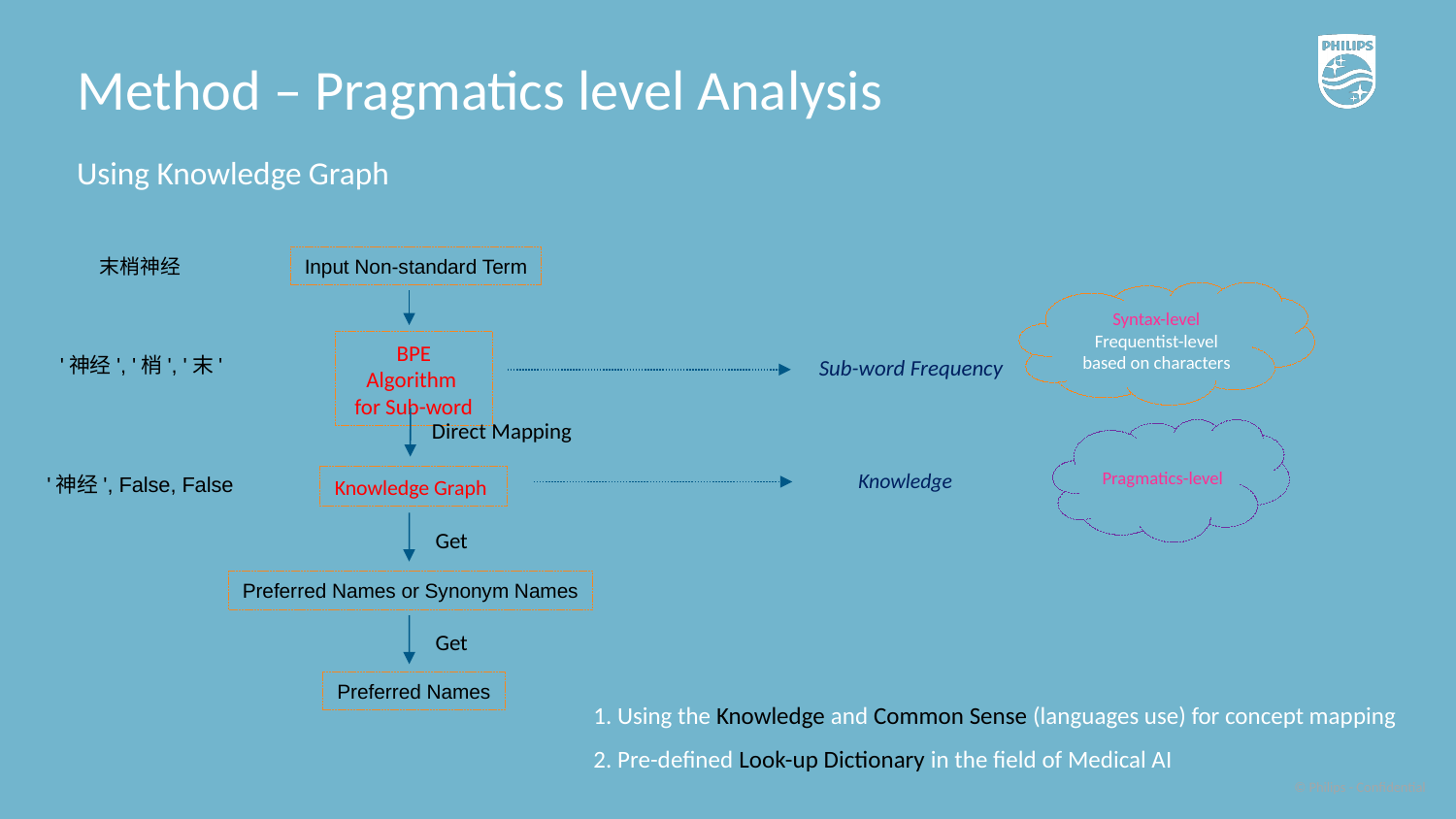

Method – Pragmatics level Analysis
Using Knowledge Graph
末梢神经
Input Non-standard Term
Syntax-level
Frequentist-level
based on characters
BPE Algorithm
for Sub-word
'神经', '梢', '末'
Sub-word Frequency
Direct Mapping

Pragmatics-level

Knowledge
'神经', False, False
Knowledge Graph
Get
Preferred Names or Synonym Names
Get
Preferred Names
1. Using the Knowledge and Common Sense (languages use) for concept mapping
2. Pre-defined Look-up Dictionary in the field of Medical AI